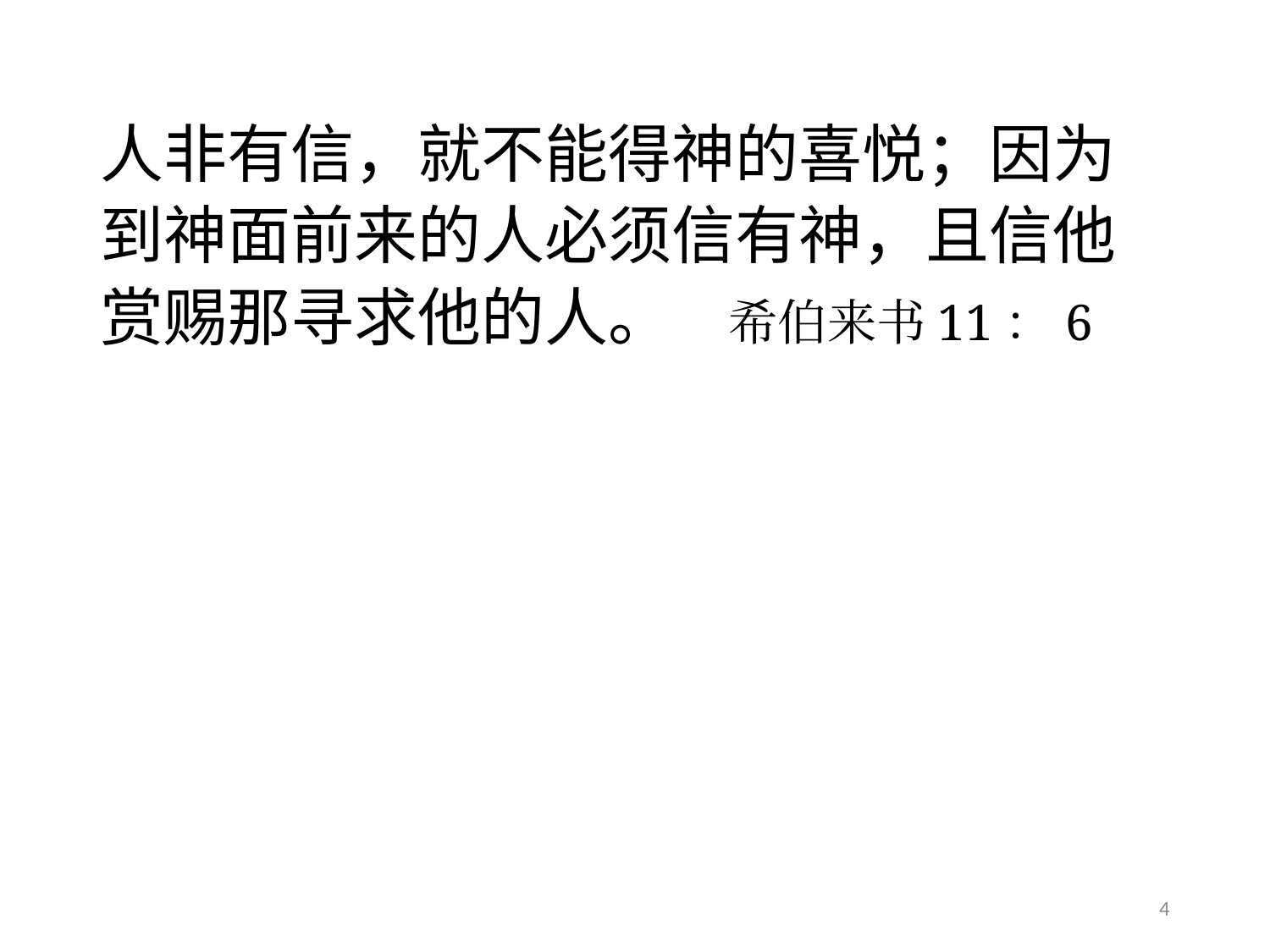

人非有信，就不能得神的喜悦；因为到神面前来的人必须信有神，且信他赏赐那寻求他的人。    希伯来书11：6
4